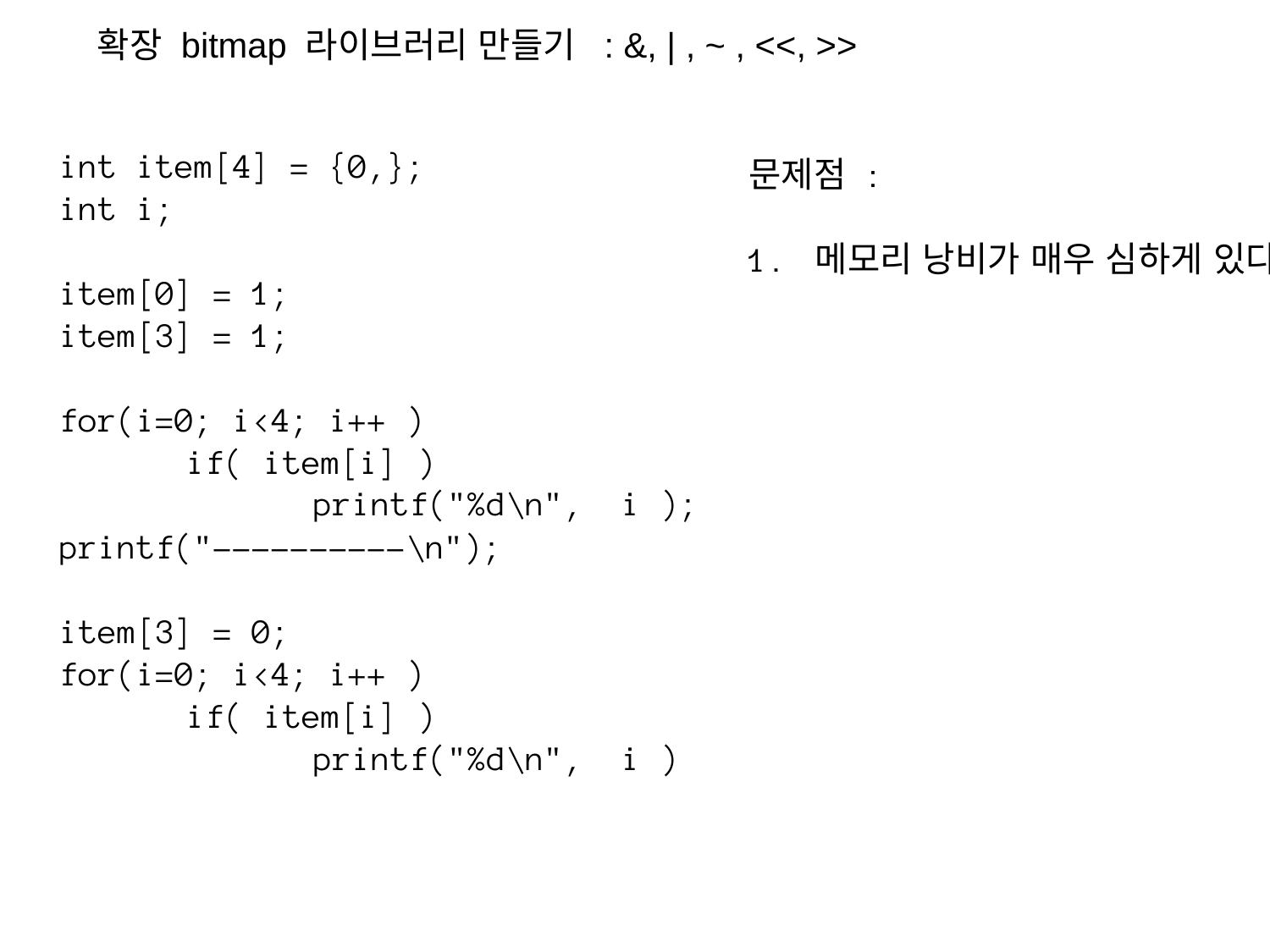

확장 bitmap 라이브러리 만들기  : &, | , ~ , <<, >>
	int item[4] = {0,};
	int i;

	item[0] = 1;
	item[3] = 1;

	for(i=0; i<4; i++ )
		if( item[i] )
			printf("%d\n",  i );
	printf("----------\n");

	item[3] = 0;
	for(i=0; i<4; i++ )
		if( item[i] )
			printf("%d\n",  i )
문제점 :

1. 메모리 낭비가 매우 심하게 있다.